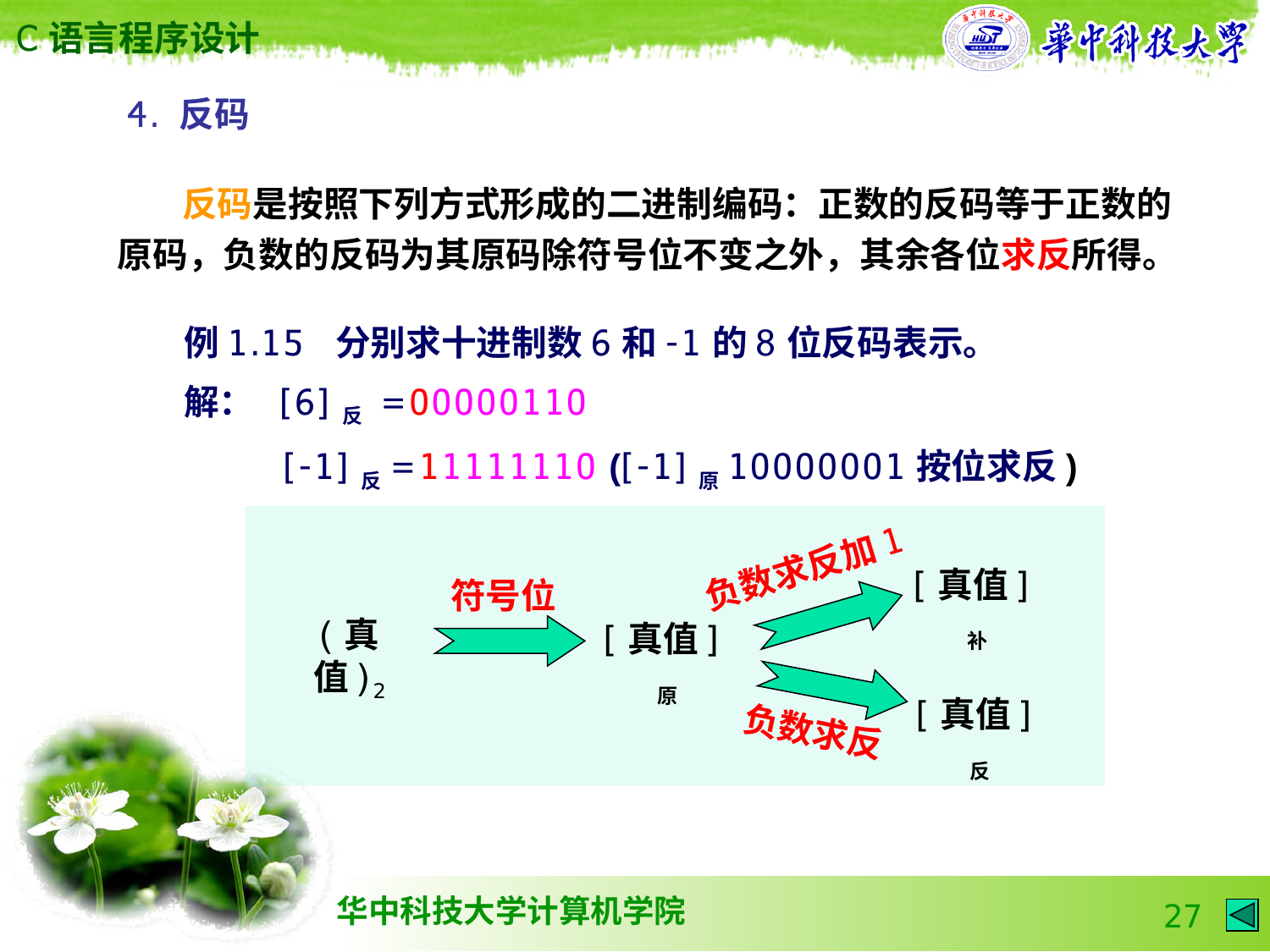

4. 反码
       反码是按照下列方式形成的二进制编码：正数的反码等于正数的原码，负数的反码为其原码除符号位不变之外，其余各位求反所得。
      例1.15  分别求十进制数6和-1的8位反码表示。
      解：  [6]反  =00000110
               [-1]反=11111110 ([-1]原10000001按位求反)

负数求反加1
[真值]补
符号位

(真值)2
[真值]原

[真值]反
负数求反
27